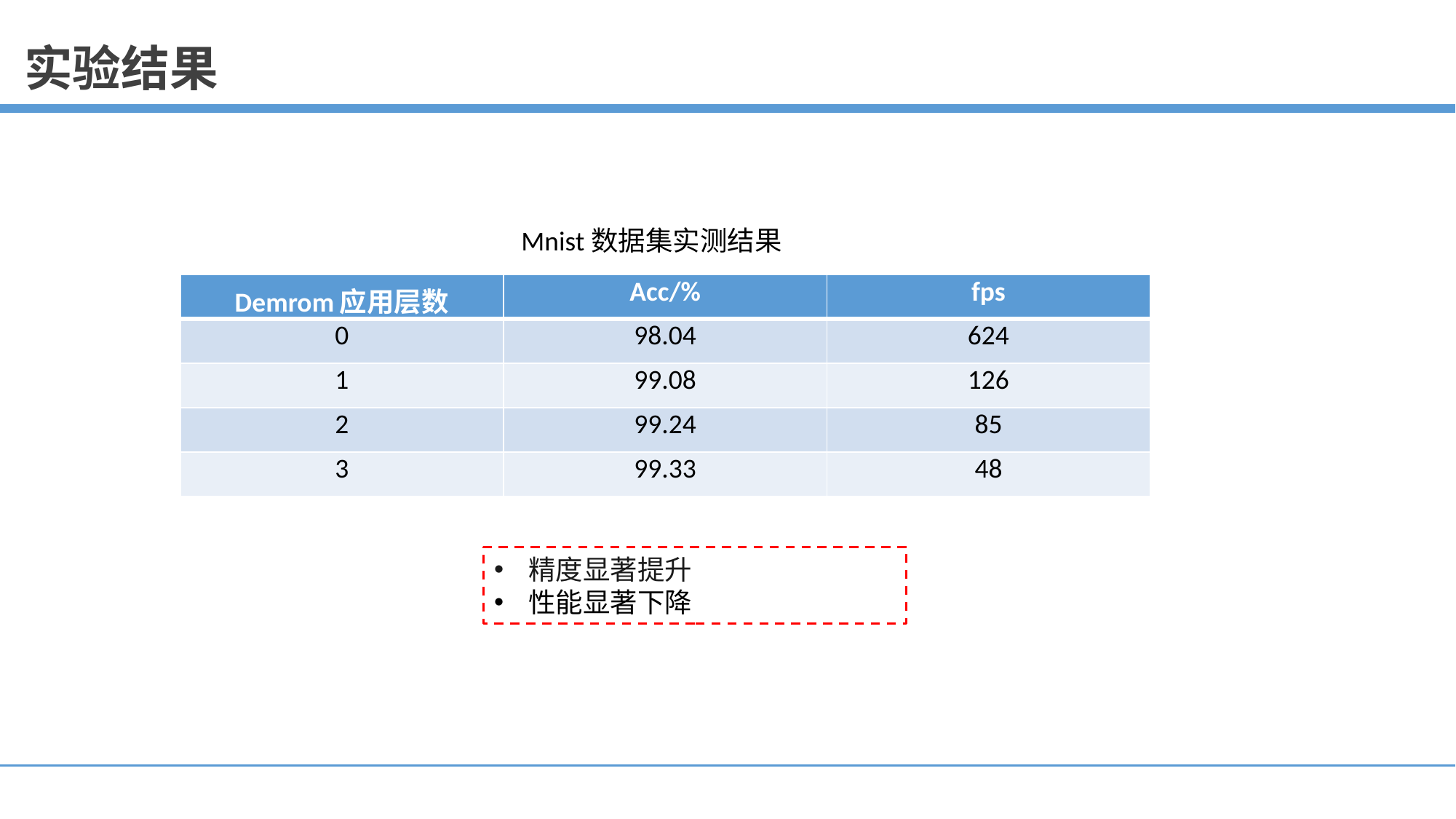

实验结果
Mnist数据集实测结果
| Demrom应用层数 | Acc/% | fps |
| --- | --- | --- |
| 0 | 98.04 | 624 |
| 1 | 99.08 | 126 |
| 2 | 99.24 | 85 |
| 3 | 99.33 | 48 |
精度显著提升
性能显著下降